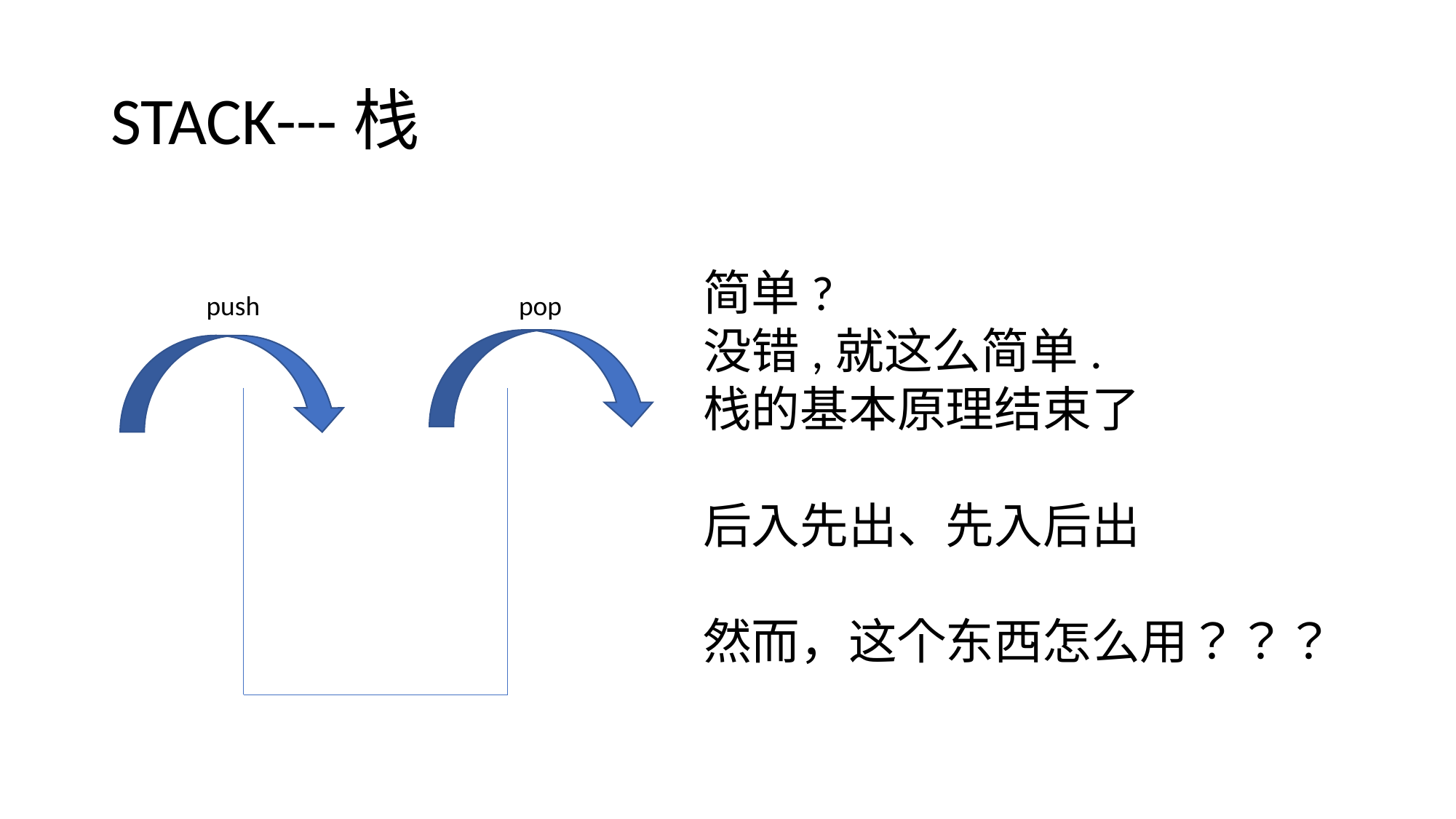

# STACK---栈
简单?
没错,就这么简单.
栈的基本原理结束了

后入先出、先入后出

然而，这个东西怎么用？？？
push
pop